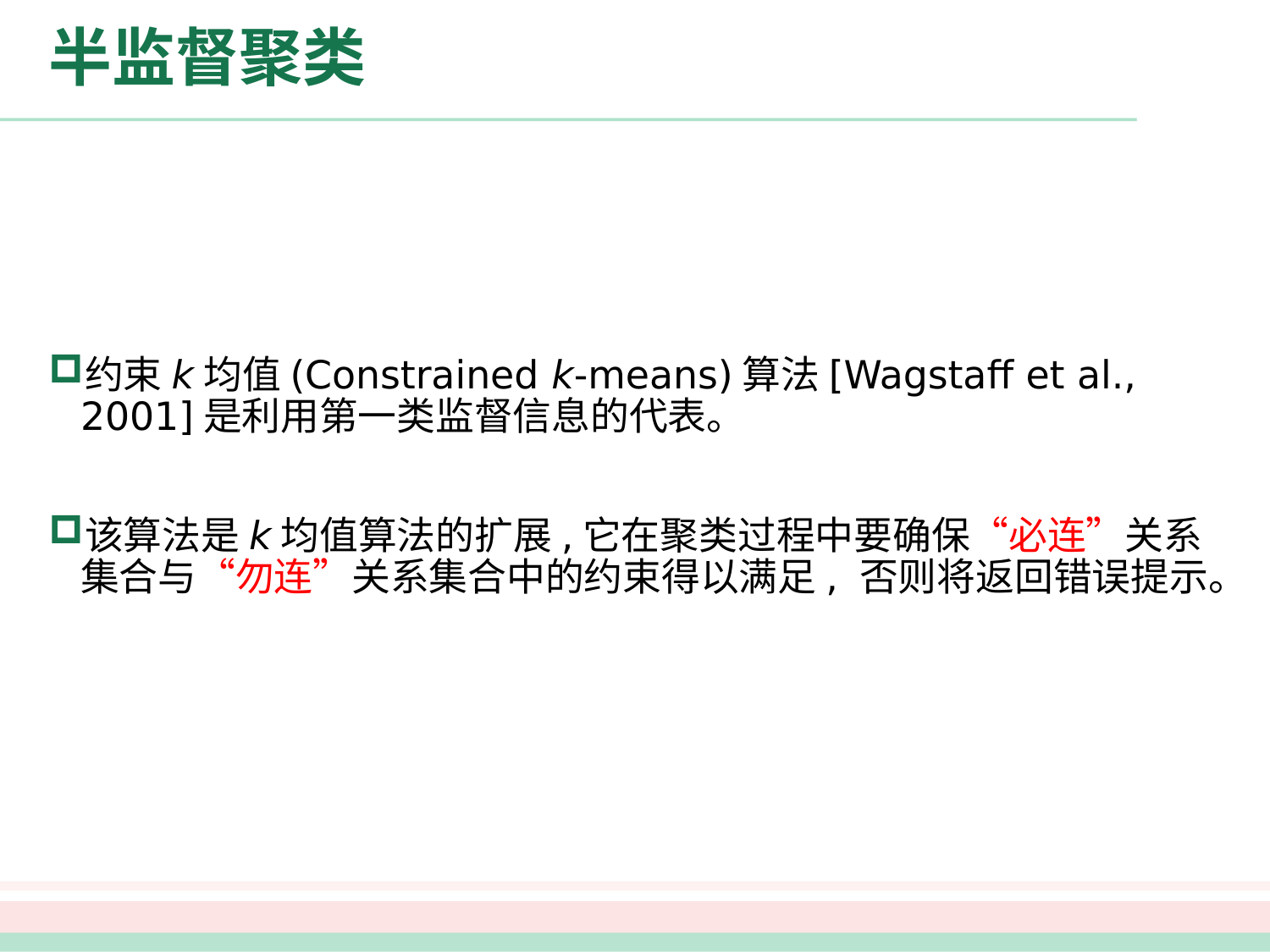

# 半监督聚类
约束k均值(Constrained k-means)算法[Wagstaff et al., 2001]是利用第一类监督信息的代表。

该算法是k均值算法的扩展,它在聚类过程中要确保“必连”关系集合与“勿连”关系集合中的约束得以满足, 否则将返回错误提示。